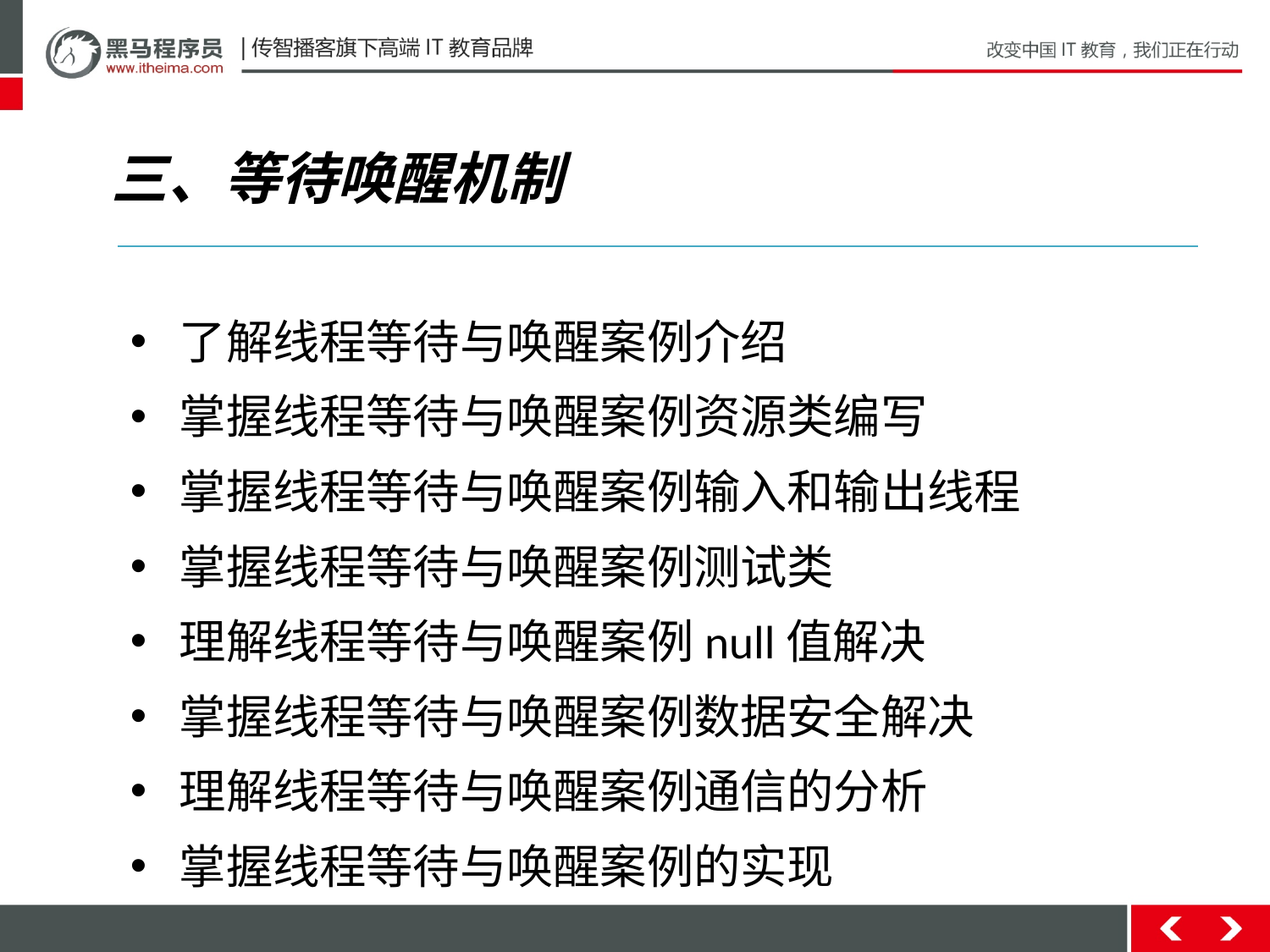

三、等待唤醒机制
了解线程等待与唤醒案例介绍
掌握线程等待与唤醒案例资源类编写
掌握线程等待与唤醒案例输入和输出线程
掌握线程等待与唤醒案例测试类
理解线程等待与唤醒案例null值解决
掌握线程等待与唤醒案例数据安全解决
理解线程等待与唤醒案例通信的分析
掌握线程等待与唤醒案例的实现